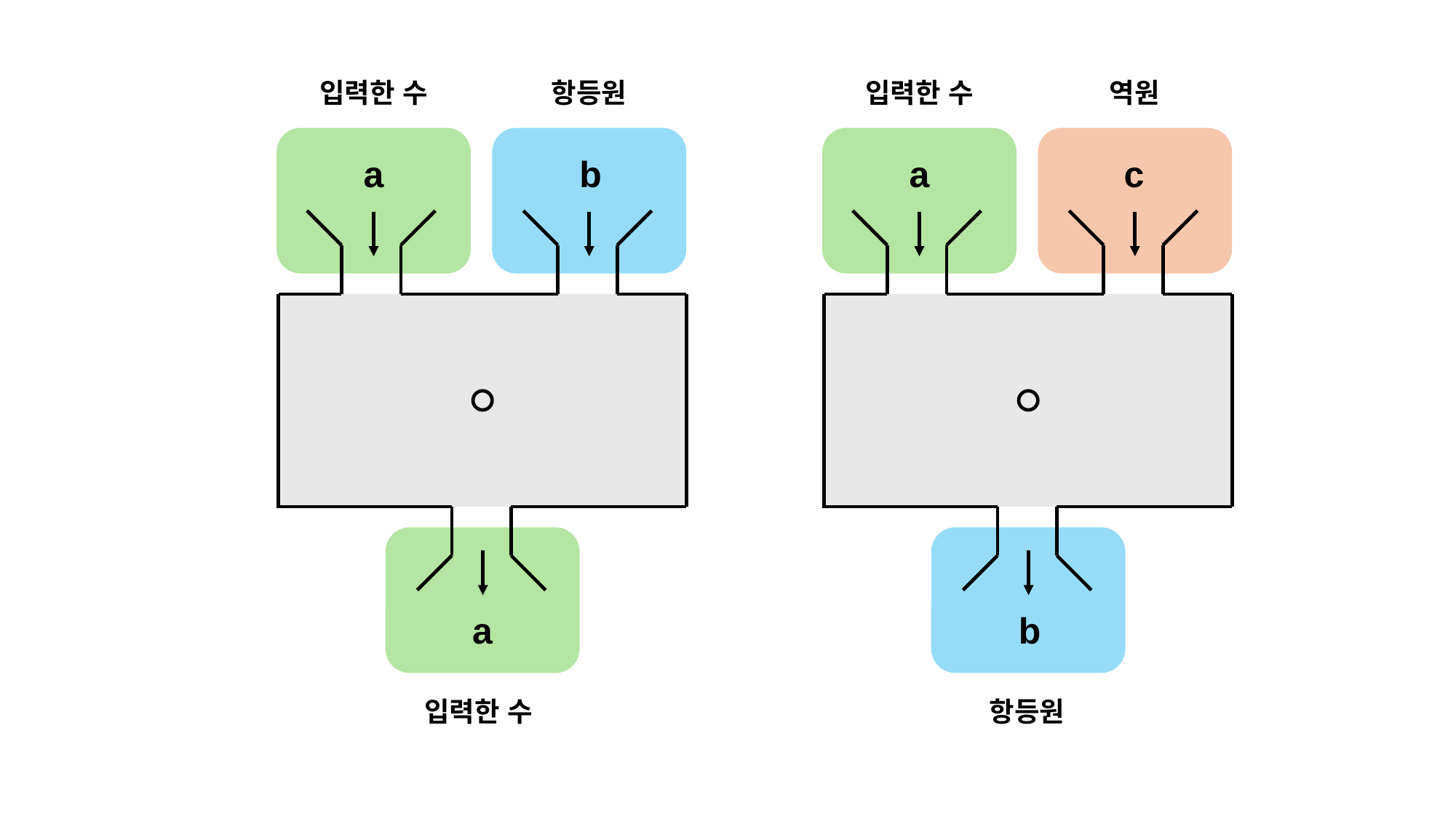

입력한 수
항등원
입력한 수
역원

a
b

a

a
c

b
입력한 수
항등원